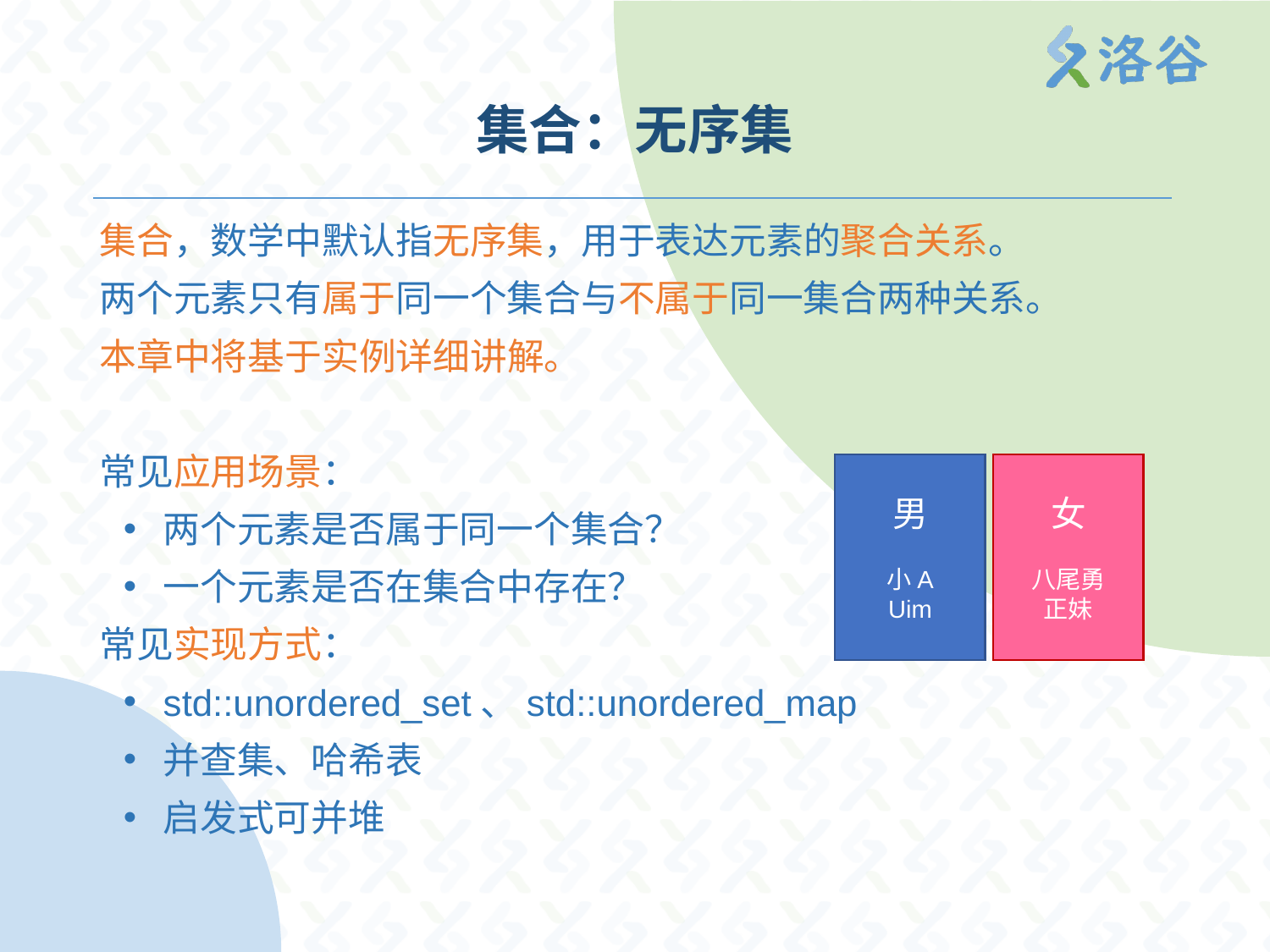

# 集合：无序集
集合，数学中默认指无序集，用于表达元素的聚合关系。
两个元素只有属于同一个集合与不属于同一集合两种关系。
本章中将基于实例详细讲解。

常见应用场景：
两个元素是否属于同一个集合？
一个元素是否在集合中存在？
常见实现方式：
std::unordered_set、std::unordered_map
并查集、哈希表
启发式可并堆
男

小A
Uim
女

八尾勇
正妹